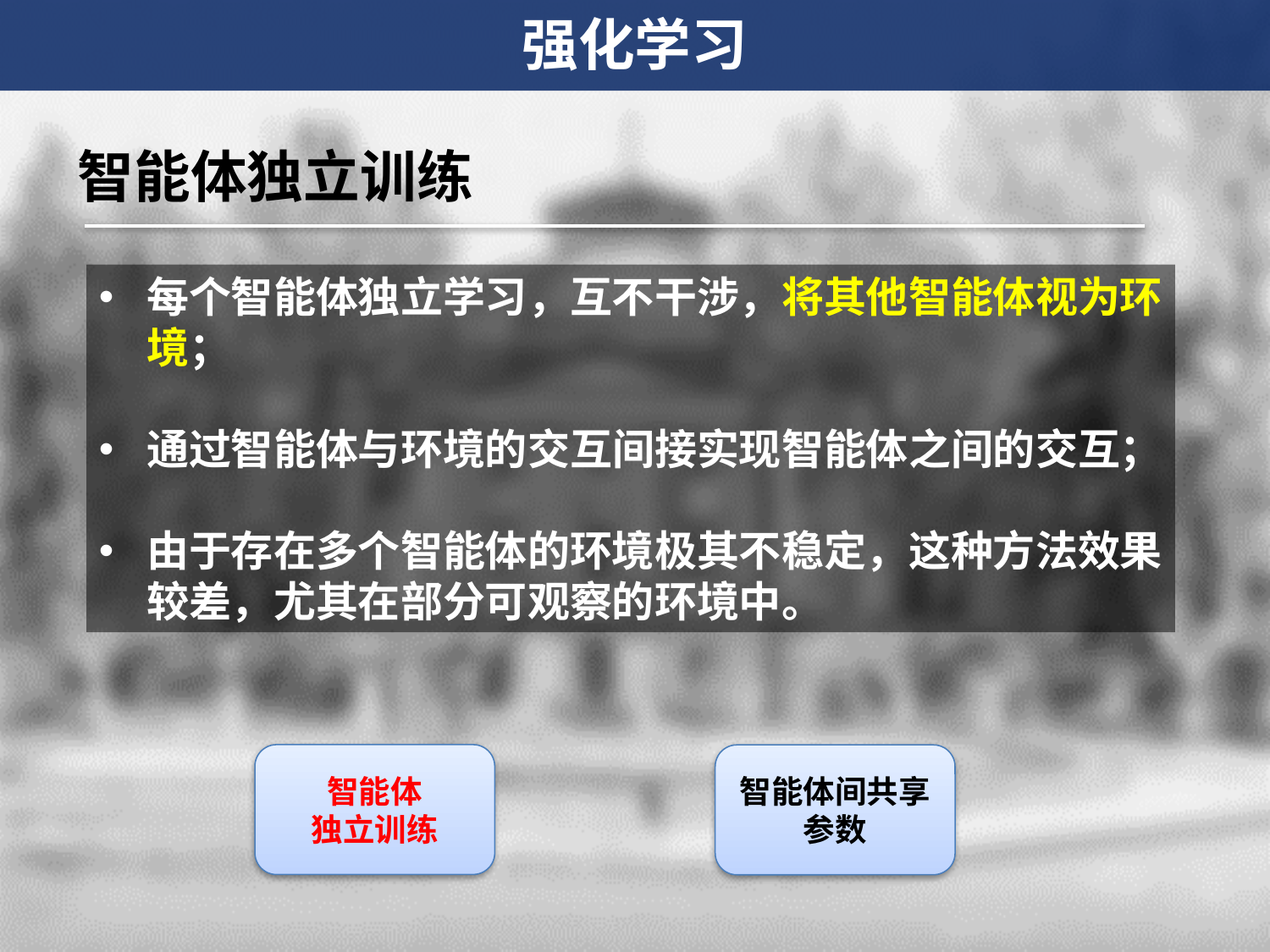

强化学习
智能体独立训练
每个智能体独立学习，互不干涉，将其他智能体视为环境；

通过智能体与环境的交互间接实现智能体之间的交互；

由于存在多个智能体的环境极其不稳定，这种方法效果较差，尤其在部分可观察的环境中。
智能体
独立训练
智能体间共享参数